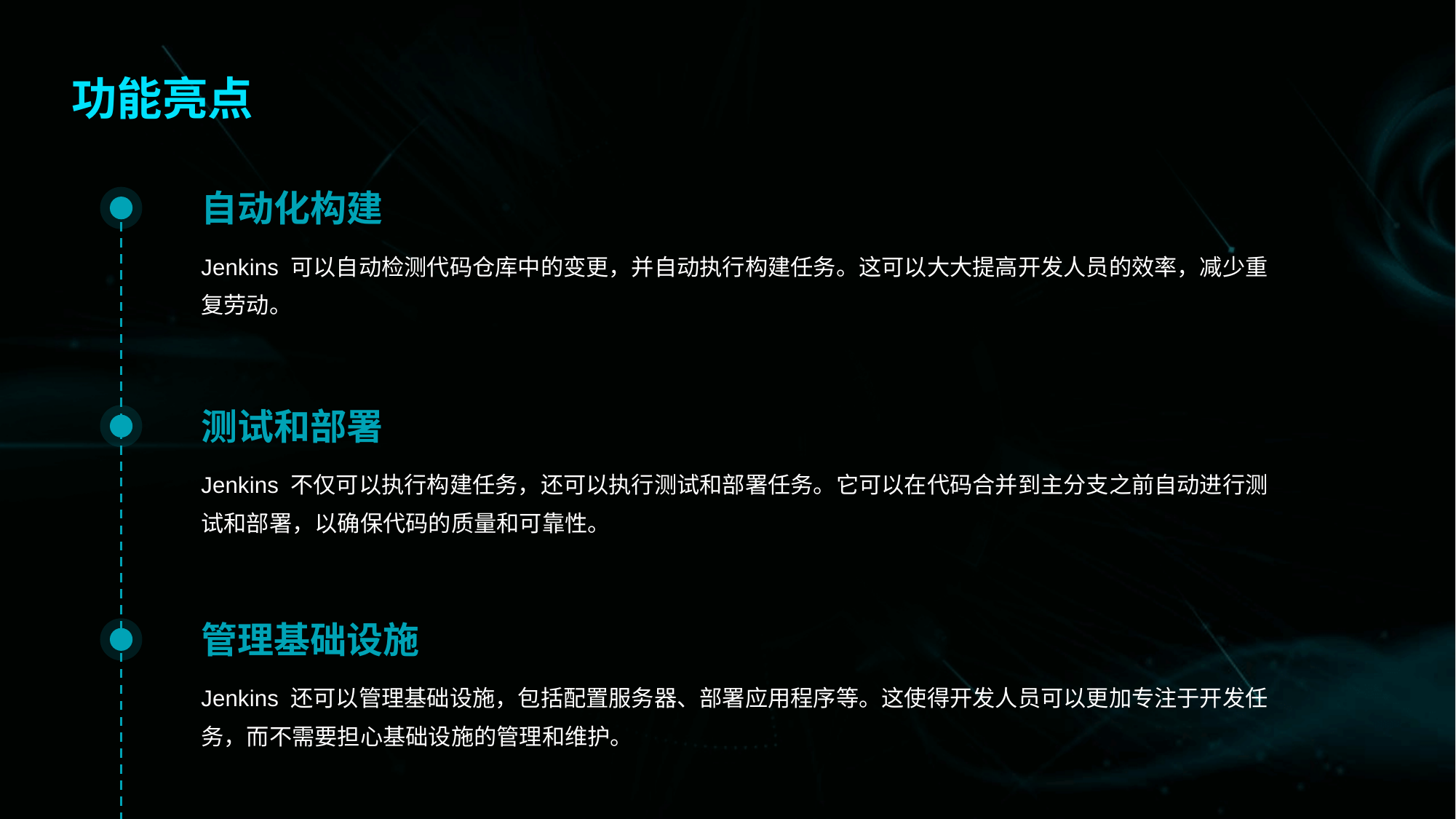

功能亮点
自动化构建

Jenkins 可以自动检测代码仓库中的变更，并自动执行构建任务。这可以大大提高开发人员的效率，减少重复劳动。
测试和部署

Jenkins 不仅可以执行构建任务，还可以执行测试和部署任务。它可以在代码合并到主分支之前自动进行测试和部署，以确保代码的质量和可靠性。
管理基础设施

Jenkins 还可以管理基础设施，包括配置服务器、部署应用程序等。这使得开发人员可以更加专注于开发任务，而不需要担心基础设施的管理和维护。